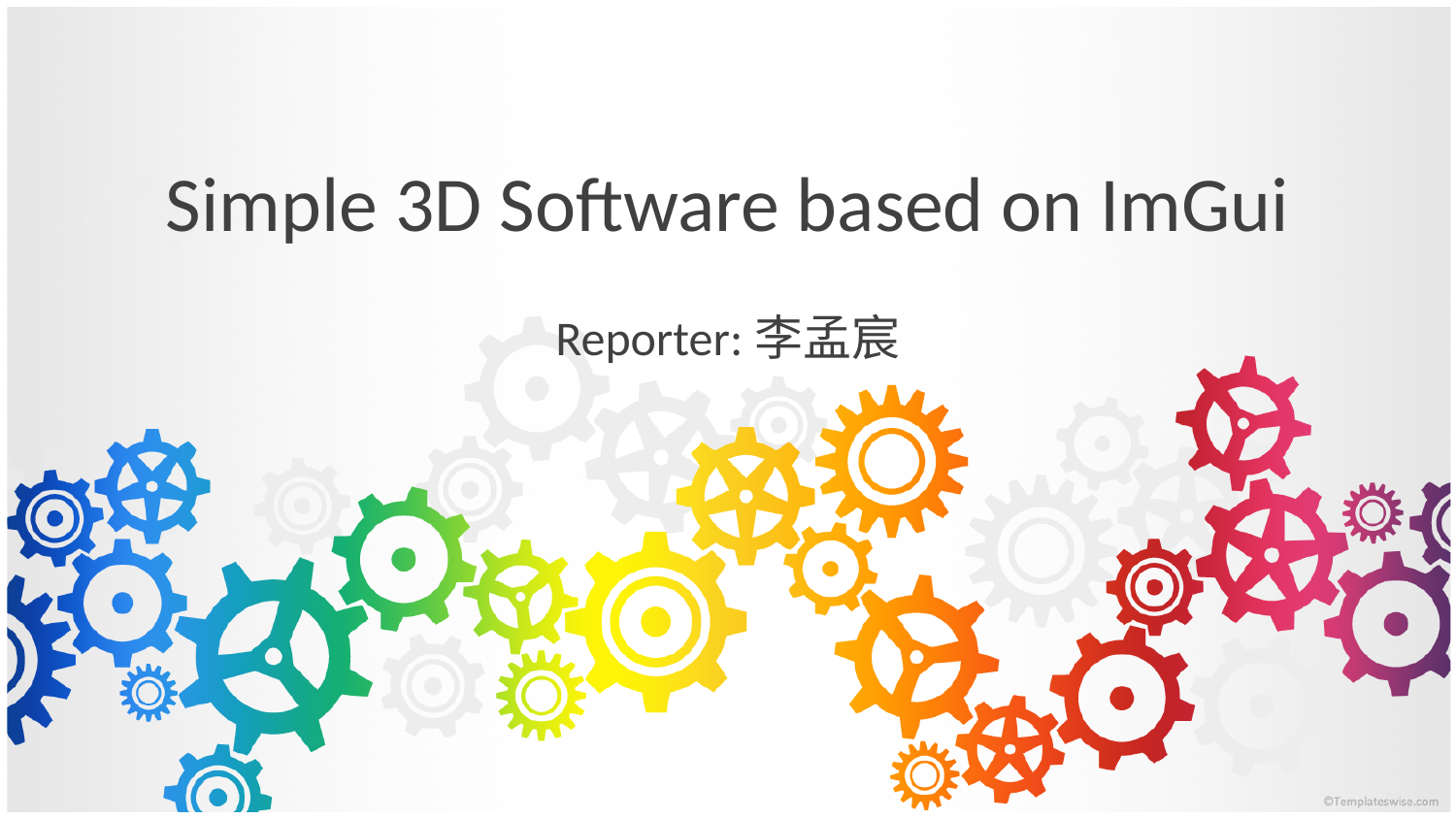

# Simple 3D Software based on ImGui
Reporter:李孟宸